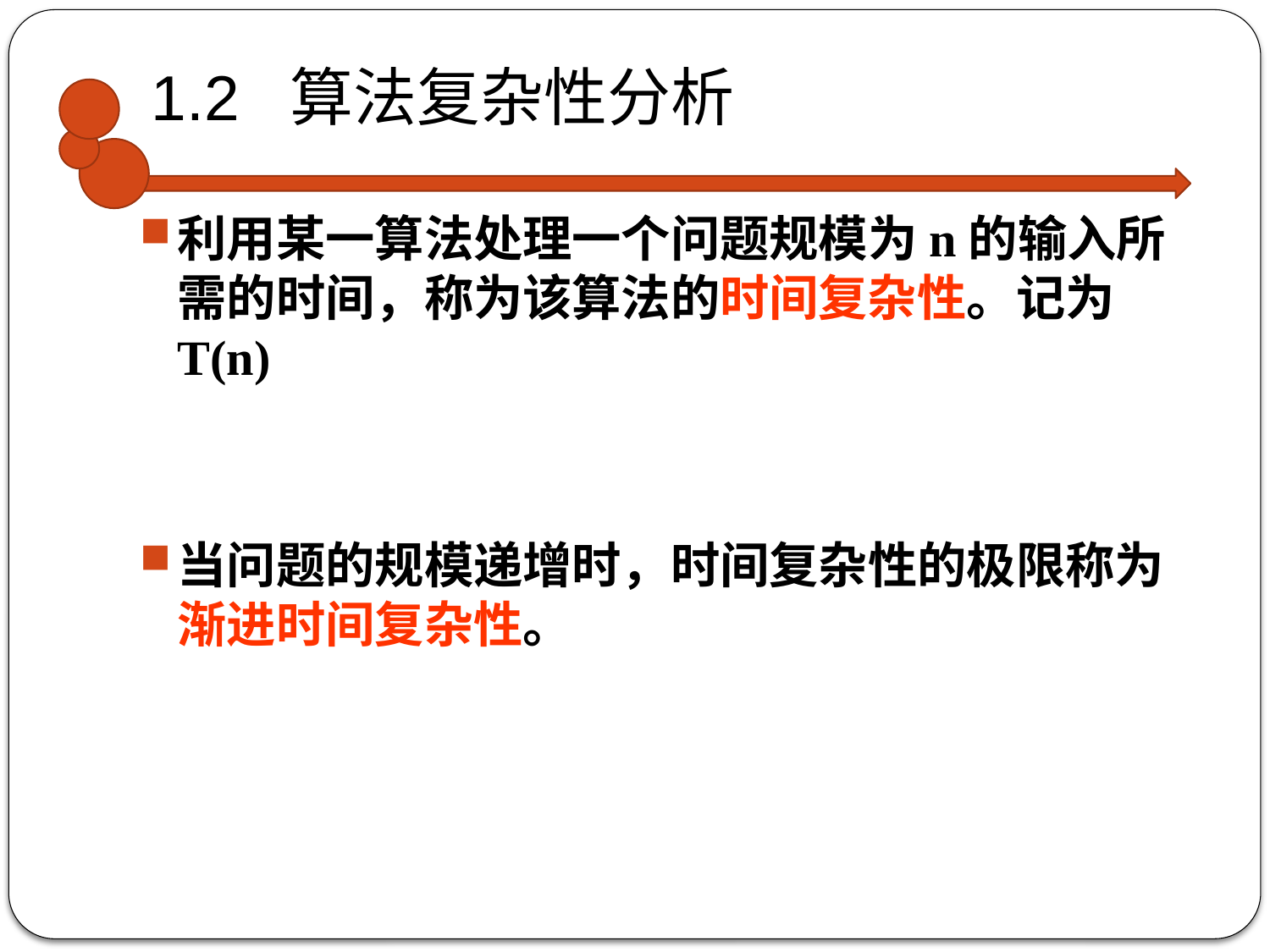

1.2  算法复杂性分析

利用某一算法处理一个问题规模为n的输入所需的时间，称为该算法的时间复杂性。记为T(n)

当问题的规模递增时，时间复杂性的极限称为渐进时间复杂性。